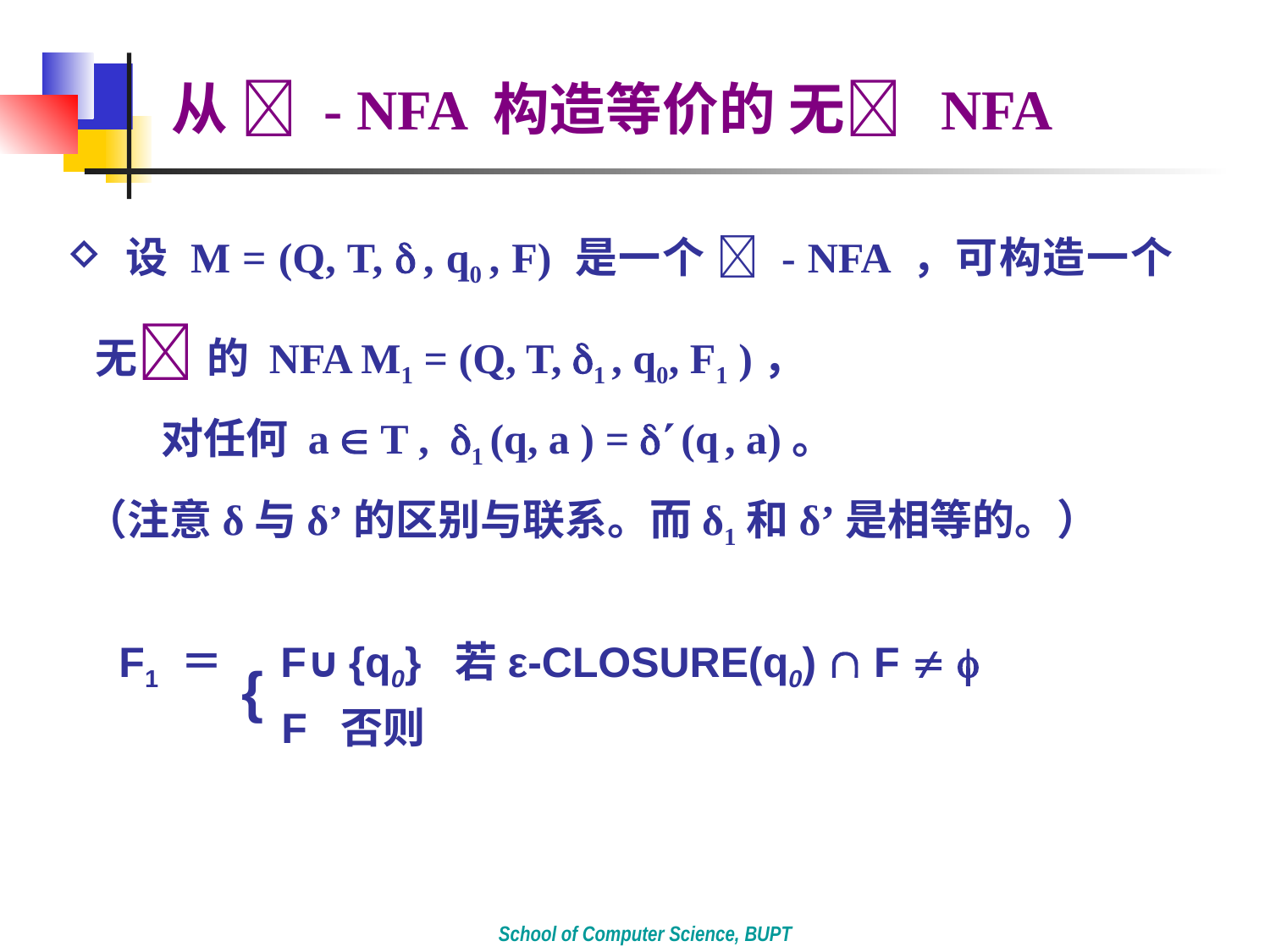

从 ε - NFA 构造等价的 无ε  NFA
 设 M = (Q, T, δ , q0 , F) 是一个 ε - NFA ，可构造一个无ε 的 NFA M1 = (Q, T, δ1 , q0, F1 )，
         对任何 a ∈ T ,  δ1 (q, a ) = δ′ (q , a)。
 （注意δ与δ’的区别与联系。而δ1和δ’是相等的。）
  F1 ＝     F∪{q0}  若ε-CLOSURE(q0) ∩ F ≠ φ
	     F  否则
{

School of Computer Science, BUPT
15